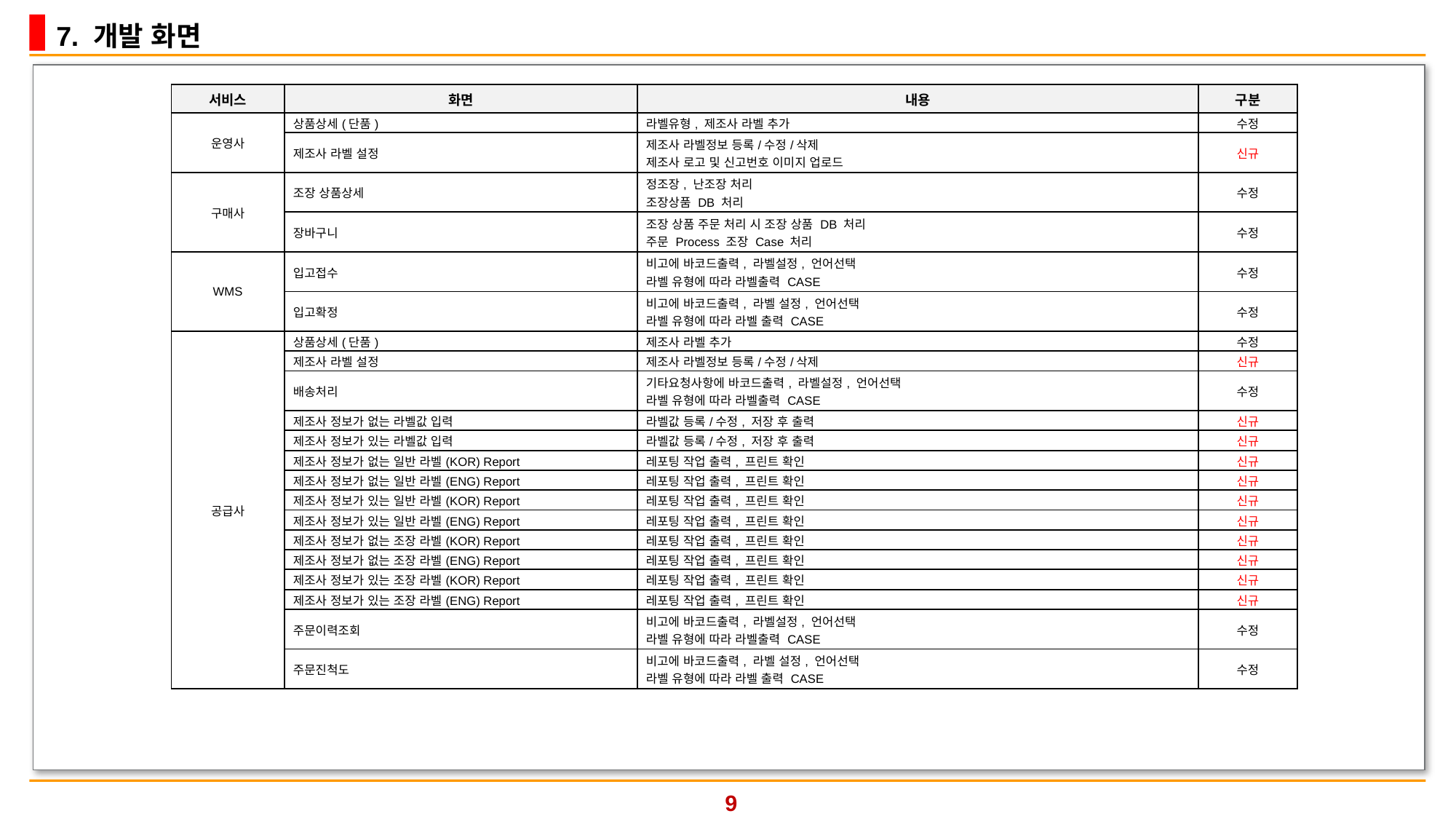

7. 개발 화면
| 서비스 | 화면 | 내용 | 구분 |
| --- | --- | --- | --- |
| 운영사 | 상품상세(단품) | 라벨유형, 제조사 라벨 추가 | 수정 |
|  | 제조사 라벨 설정 | 제조사 라벨정보 등록/수정/삭제 제조사 로고 및 신고번호 이미지 업로드 | 신규 |
| 구매사 | 조장 상품상세 | 정조장, 난조장 처리 조장상품 DB 처리 | 수정 |
|  | 장바구니 | 조장 상품 주문 처리 시 조장 상품 DB 처리 주문 Process 조장 Case 처리 | 수정 |
| WMS | 입고접수 | 비고에 바코드출력, 라벨설정, 언어선택 라벨 유형에 따라 라벨출력 CASE | 수정 |
|  | 입고확정 | 비고에 바코드출력, 라벨 설정, 언어선택 라벨 유형에 따라 라벨 출력 CASE | 수정 |
| 공급사 | 상품상세(단품) | 제조사 라벨 추가 | 수정 |
|  | 제조사 라벨 설정 | 제조사 라벨정보 등록/수정/삭제 | 신규 |
|  | 배송처리 | 기타요청사항에 바코드출력, 라벨설정, 언어선택 라벨 유형에 따라 라벨출력 CASE | 수정 |
|  | 제조사 정보가 없는 라벨값 입력 | 라벨값 등록/수정, 저장 후 출력 | 신규 |
|  | 제조사 정보가 있는 라벨값 입력 | 라벨값 등록/수정, 저장 후 출력 | 신규 |
|  | 제조사 정보가 없는 일반 라벨(KOR) Report | 레포팅 작업 출력, 프린트 확인 | 신규 |
|  | 제조사 정보가 없는 일반 라벨(ENG) Report | 레포팅 작업 출력, 프린트 확인 | 신규 |
|  | 제조사 정보가 있는 일반 라벨(KOR) Report | 레포팅 작업 출력, 프린트 확인 | 신규 |
|  | 제조사 정보가 있는 일반 라벨(ENG) Report | 레포팅 작업 출력, 프린트 확인 | 신규 |
|  | 제조사 정보가 없는 조장 라벨(KOR) Report | 레포팅 작업 출력, 프린트 확인 | 신규 |
|  | 제조사 정보가 없는 조장 라벨(ENG) Report | 레포팅 작업 출력, 프린트 확인 | 신규 |
|  | 제조사 정보가 있는 조장 라벨(KOR) Report | 레포팅 작업 출력, 프린트 확인 | 신규 |
|  | 제조사 정보가 있는 조장 라벨(ENG) Report | 레포팅 작업 출력, 프린트 확인 | 신규 |
|  | 주문이력조회 | 비고에 바코드출력, 라벨설정, 언어선택 라벨 유형에 따라 라벨출력 CASE | 수정 |
|  | 주문진척도 | 비고에 바코드출력, 라벨 설정, 언어선택 라벨 유형에 따라 라벨 출력 CASE | 수정 |